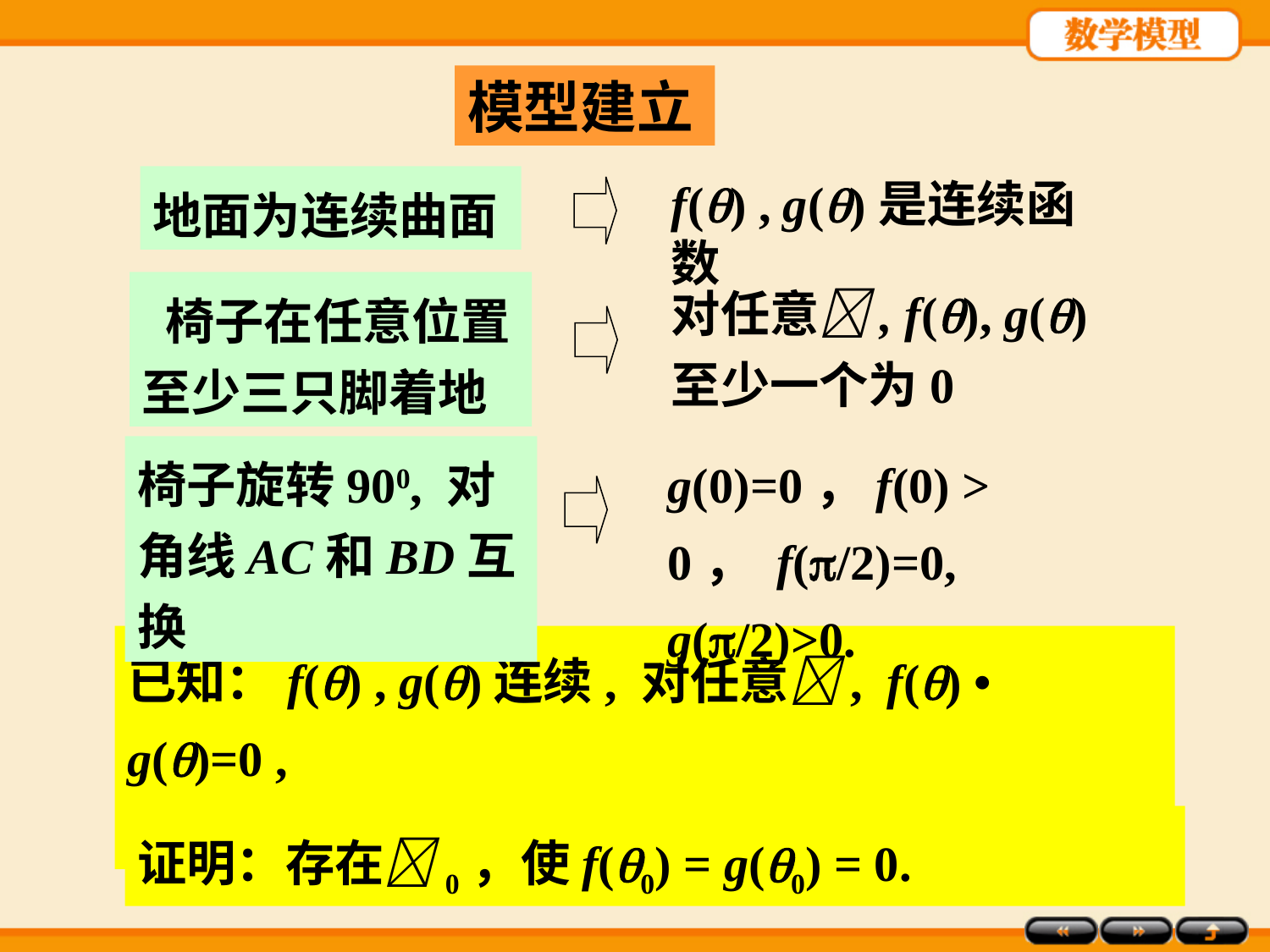

模型建立
地面为连续曲面
f(θ) , g(θ)是连续函数

对任意θ, f(θ), g(θ)至少一个为0
 椅子在任意位置至少三只脚着地

g(0)=0，f(0) > 0， f(π/2)=0,  g(π/2)>0.
椅子旋转900, 对角线AC和BD互换

已知：f(θ) , g(θ)连续, 对任意θ,  f(θ) • g(θ)=0 ,
            且 g(0)= f(π/2)= 0,  f(0) > 0 , g(π/2)>0.
证明：存在θ0，使f(θ0) = g(θ0) = 0.